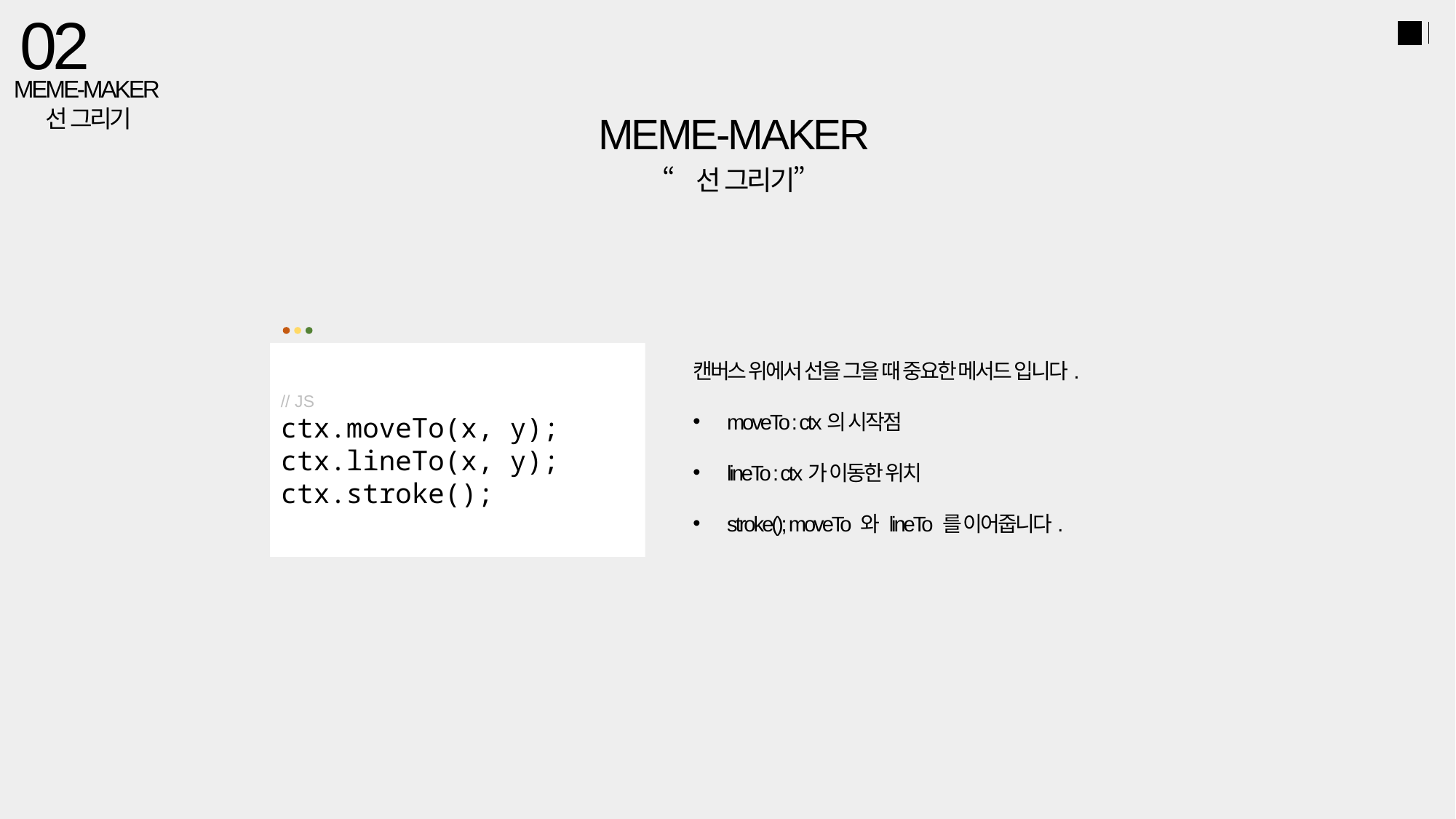

02
 MEME-MAKER
 선 그리기

MEME-MAKER
“선 그리기”

// JS
ctx.moveTo(x, y);
ctx.lineTo(x, y);
ctx.stroke();
캔버스 위에서 선을 그을 때 중요한 메서드 입니다.

moveTo : ctx의 시작점

lineTo : ctx가 이동한 위치

stroke(); moveTo 와 lineTo 를 이어줍니다.